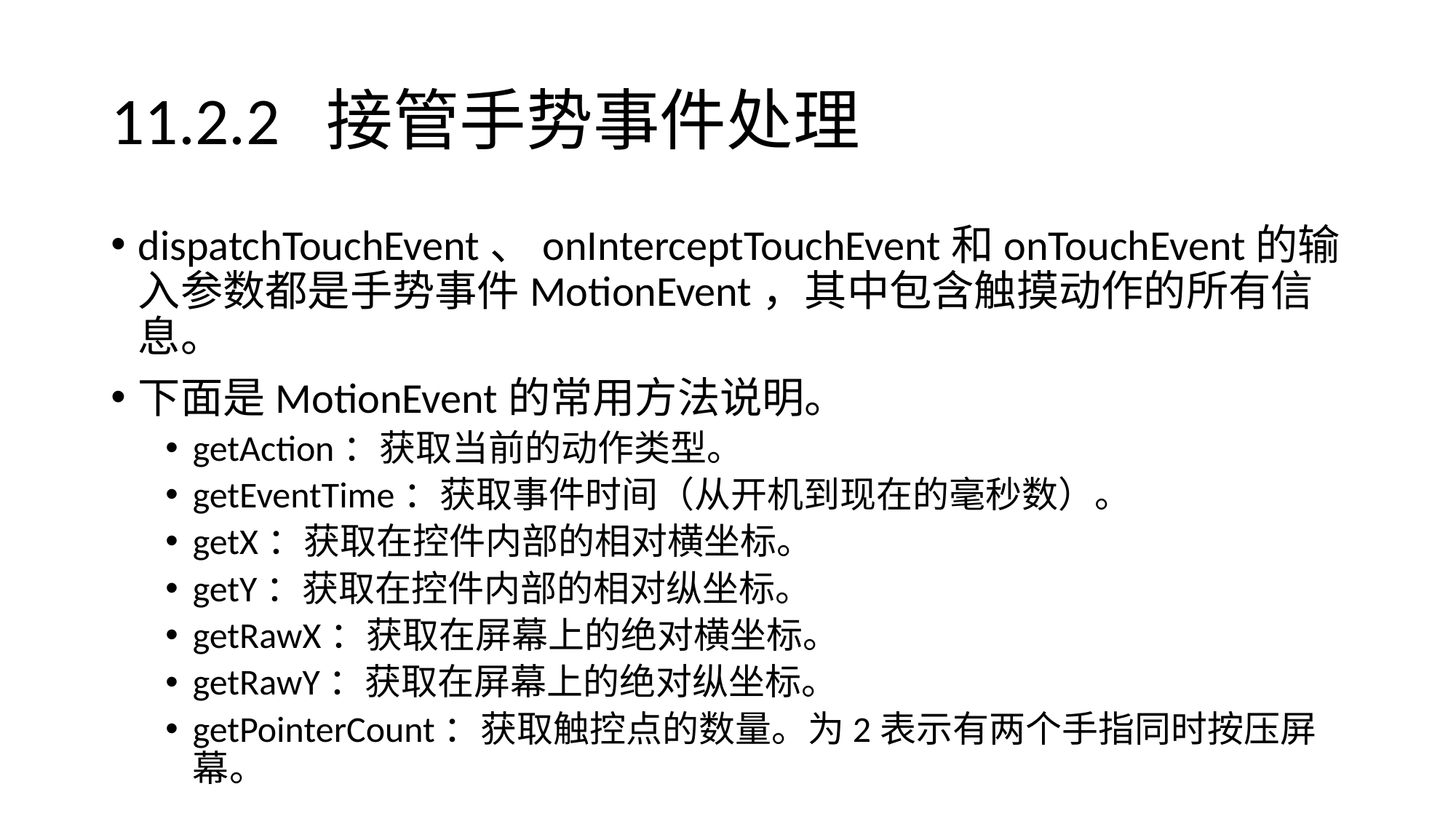

# 11.2.2  接管手势事件处理
dispatchTouchEvent、onInterceptTouchEvent和onTouchEvent的输入参数都是手势事件MotionEvent，其中包含触摸动作的所有信息。
下面是MotionEvent的常用方法说明。
getAction：获取当前的动作类型。
getEventTime：获取事件时间（从开机到现在的毫秒数）。
getX：获取在控件内部的相对横坐标。
getY：获取在控件内部的相对纵坐标。
getRawX：获取在屏幕上的绝对横坐标。
getRawY：获取在屏幕上的绝对纵坐标。
getPointerCount：获取触控点的数量。为2表示有两个手指同时按压屏幕。